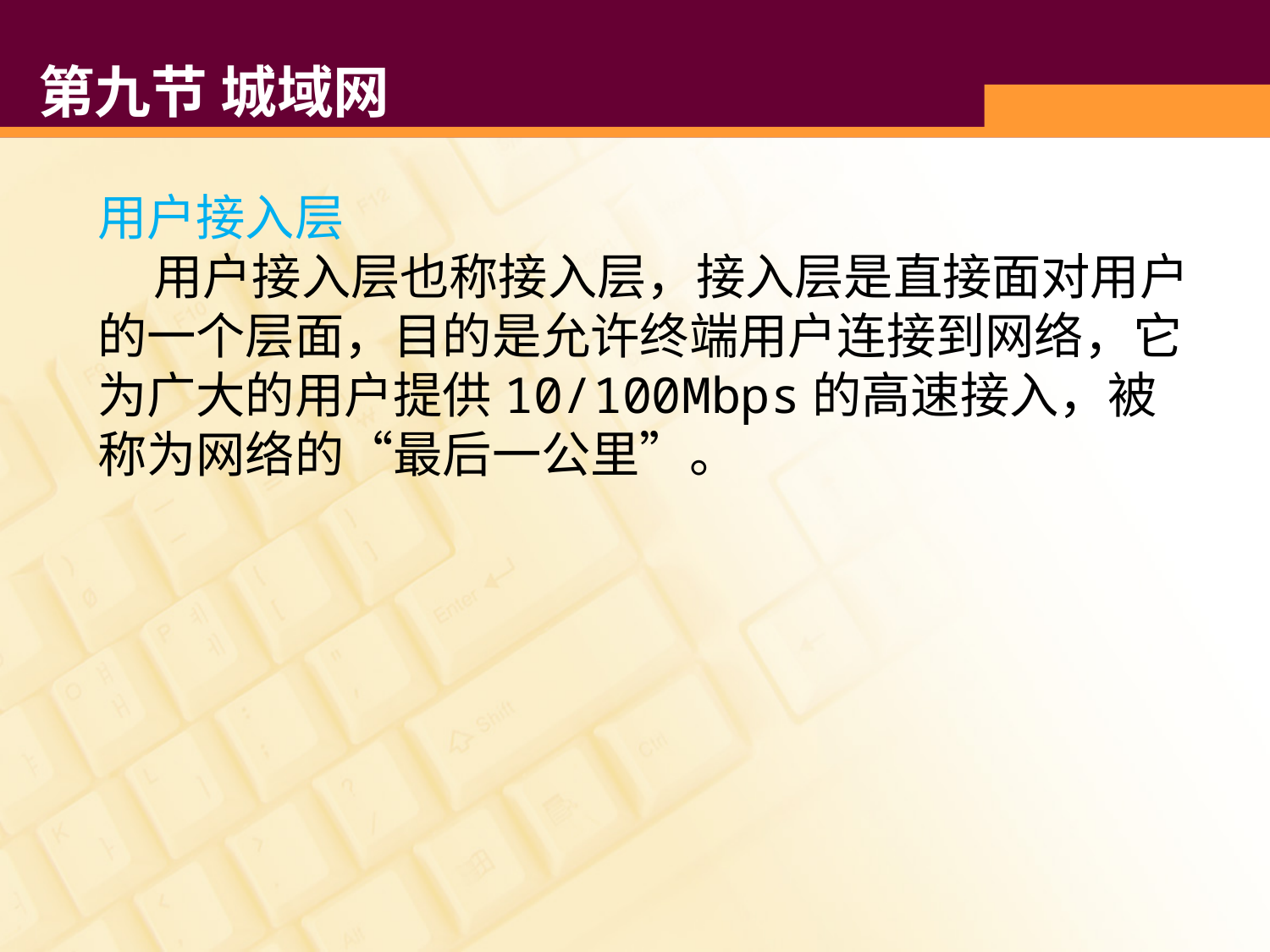

# 第九节 城域网
用户接入层
    用户接入层也称接入层，接入层是直接面对用户的一个层面，目的是允许终端用户连接到网络，它为广大的用户提供10/100Mbps的高速接入，被称为网络的“最后一公里”。